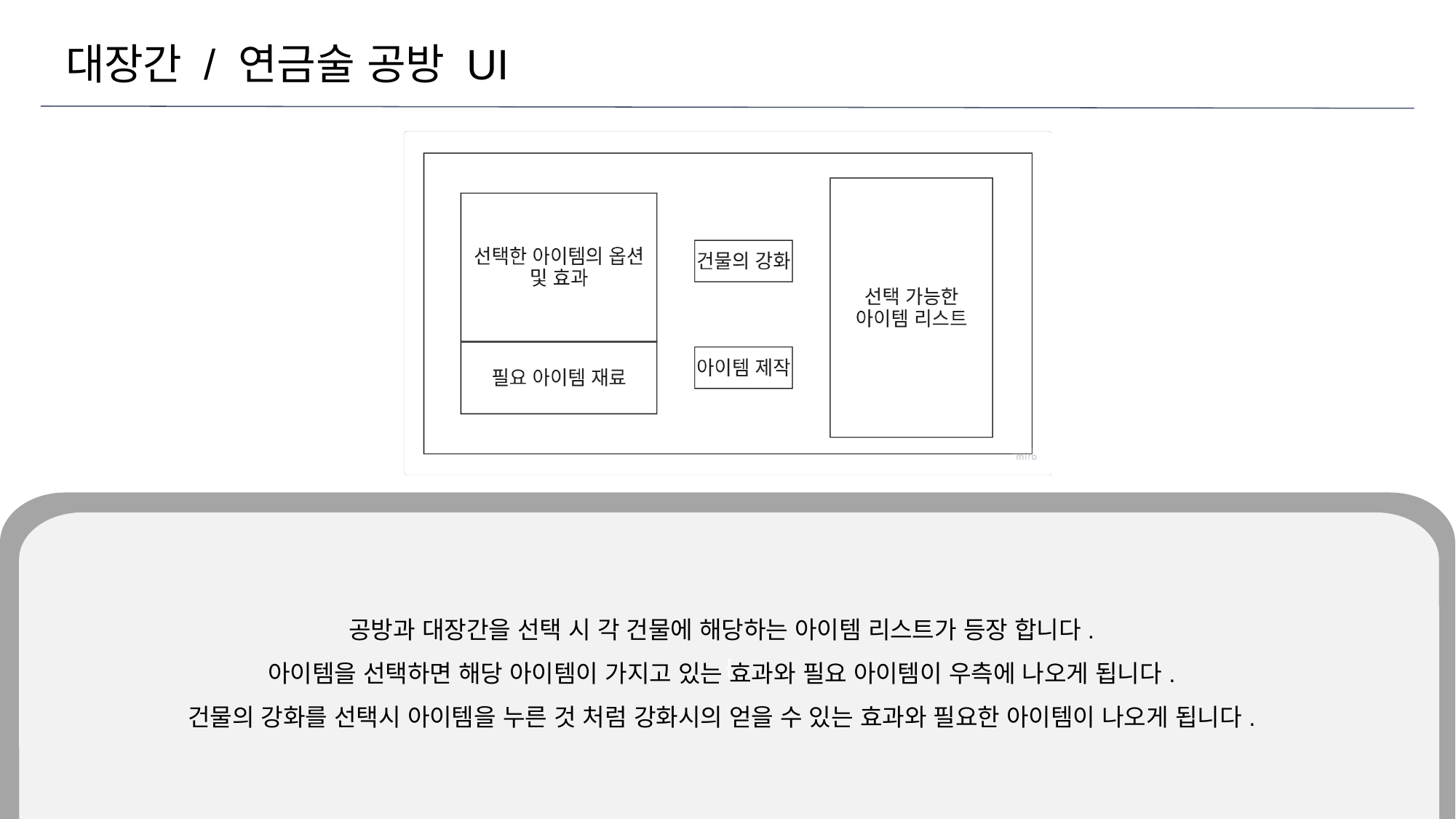

# 대장간 / 연금술 공방 UI

공방과 대장간을 선택 시 각 건물에 해당하는 아이템 리스트가 등장 합니다.
아이템을 선택하면 해당 아이템이 가지고 있는 효과와 필요 아이템이 우측에 나오게 됩니다.
건물의 강화를 선택시 아이템을 누른 것 처럼 강화시의 얻을 수 있는 효과와 필요한 아이템이 나오게 됩니다.